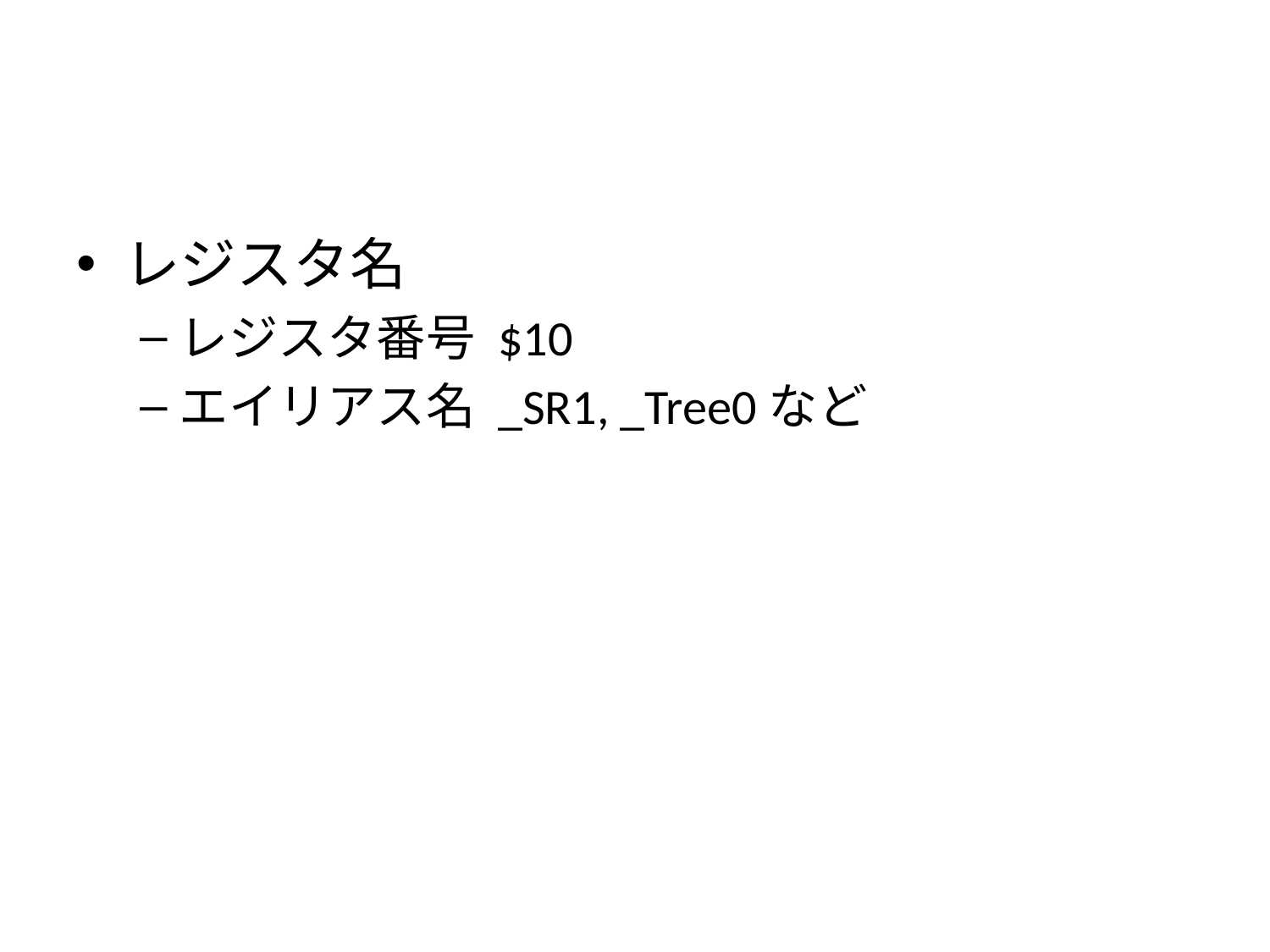

#
レジスタ名
レジスタ番号 $10
エイリアス名 _SR1, _Tree0など